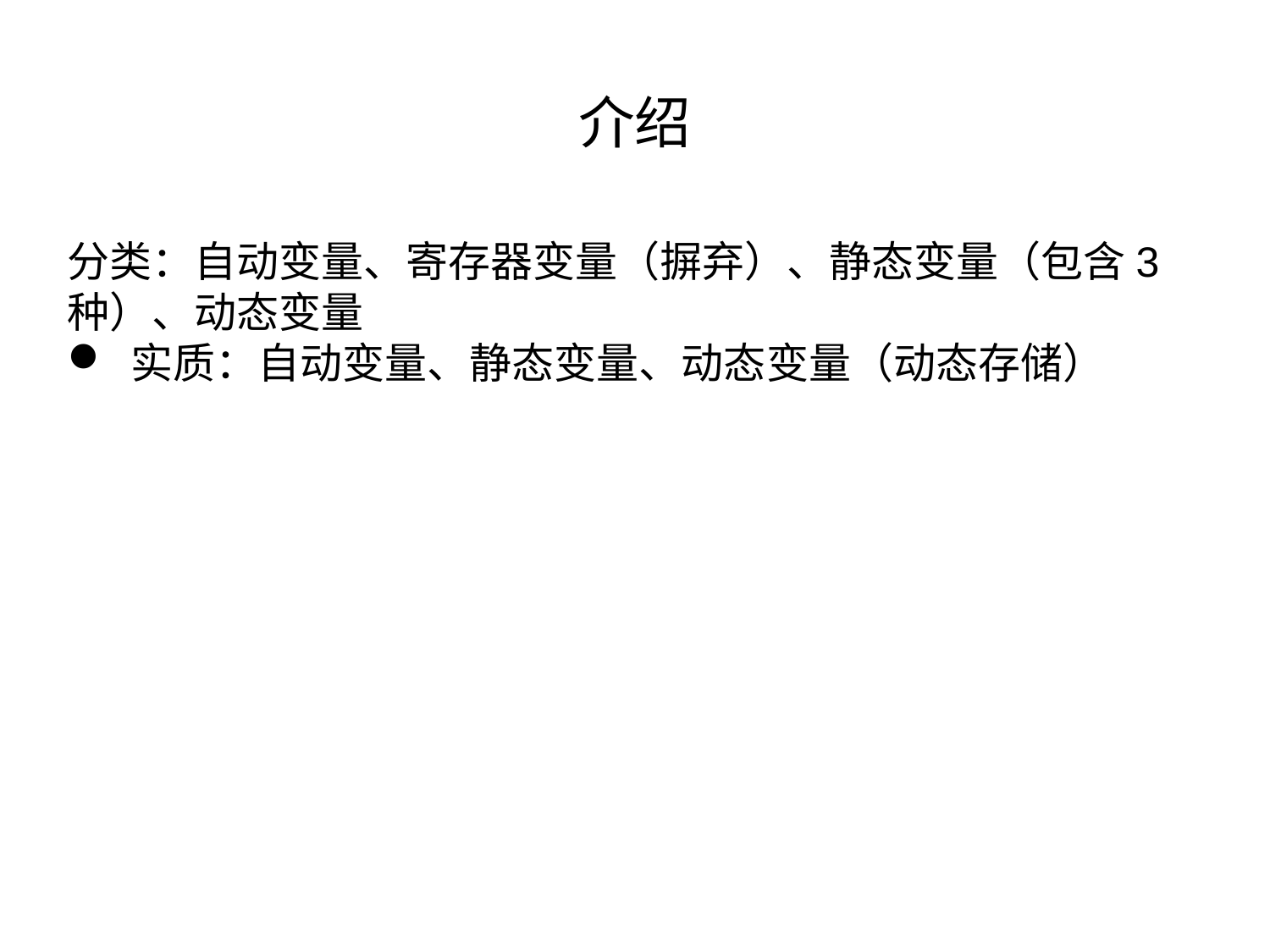

介绍
分类：自动变量、寄存器变量（摒弃）、静态变量（包含3种）、动态变量
实质：自动变量、静态变量、动态变量（动态存储）